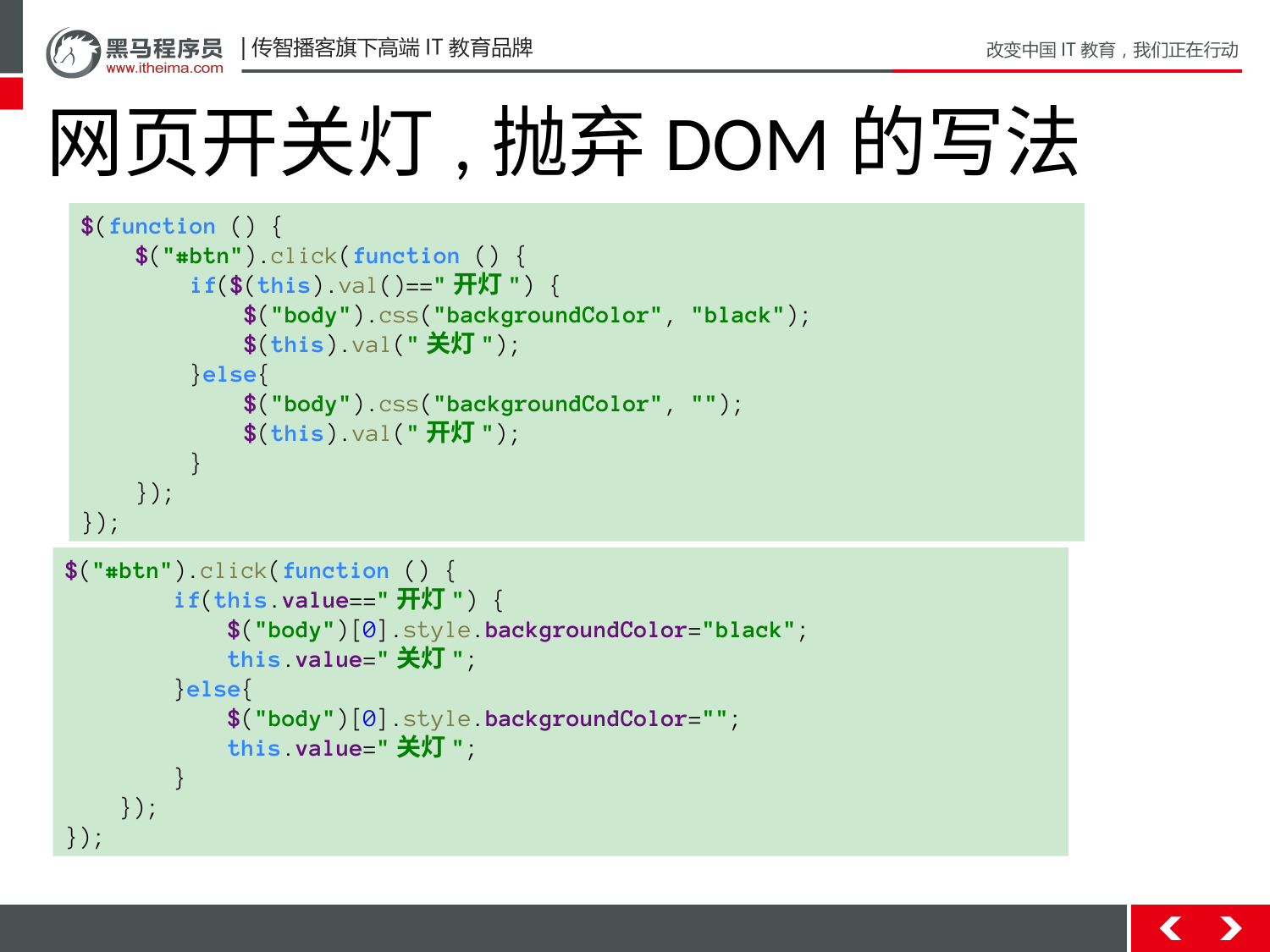

网页开关灯,抛弃DOM的写法
$(function () {
    $("#btn").click(function () {
        if($(this).val()=="开灯") {
            $("body").css("backgroundColor", "black");
            $(this).val("关灯");
        }else{
            $("body").css("backgroundColor", "");
            $(this).val("开灯");
        }
    });
});
$("#btn").click(function () {
        if(this.value=="开灯") {
            $("body")[0].style.backgroundColor="black";
            this.value="关灯";
        }else{
            $("body")[0].style.backgroundColor="";
            this.value="关灯";
        }
    });
});